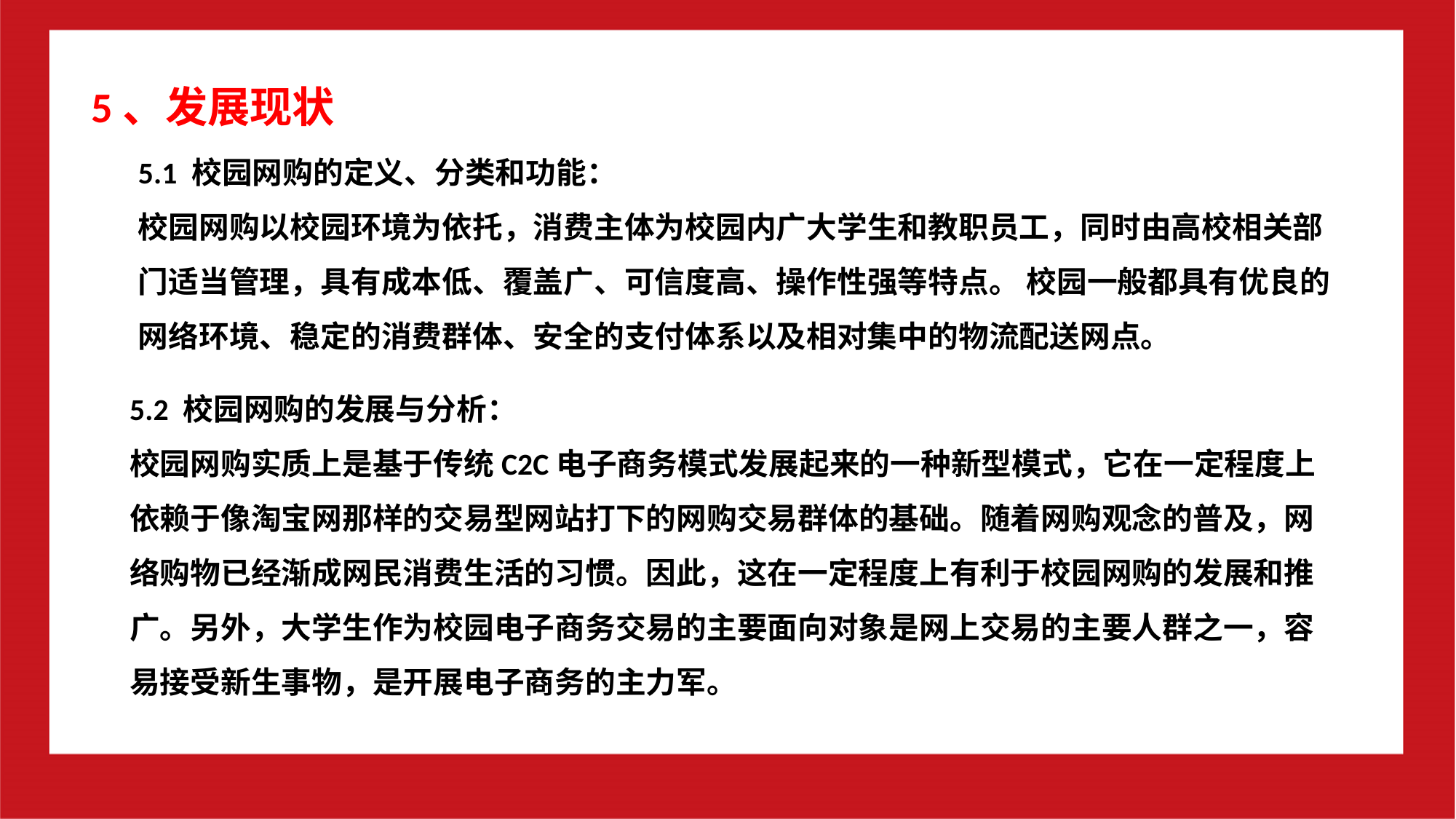

5、发展现状
5.1 校园网购的定义、分类和功能：
校园网购以校园环境为依托，消费主体为校园内广大学生和教职员工，同时由高校相关部门适当管理，具有成本低、覆盖广、可信度高、操作性强等特点。 校园一般都具有优良的网络环境、稳定的消费群体、安全的支付体系以及相对集中的物流配送网点。

5.2 校园网购的发展与分析：
校园网购实质上是基于传统C2C电子商务模式发展起来的一种新型模式，它在一定程度上依赖于像淘宝网那样的交易型网站打下的网购交易群体的基础。随着网购观念的普及，网络购物已经渐成网民消费生活的习惯。因此，这在一定程度上有利于校园网购的发展和推广。另外，大学生作为校园电子商务交易的主要面向对象是网上交易的主要人群之一，容易接受新生事物，是开展电子商务的主力军。